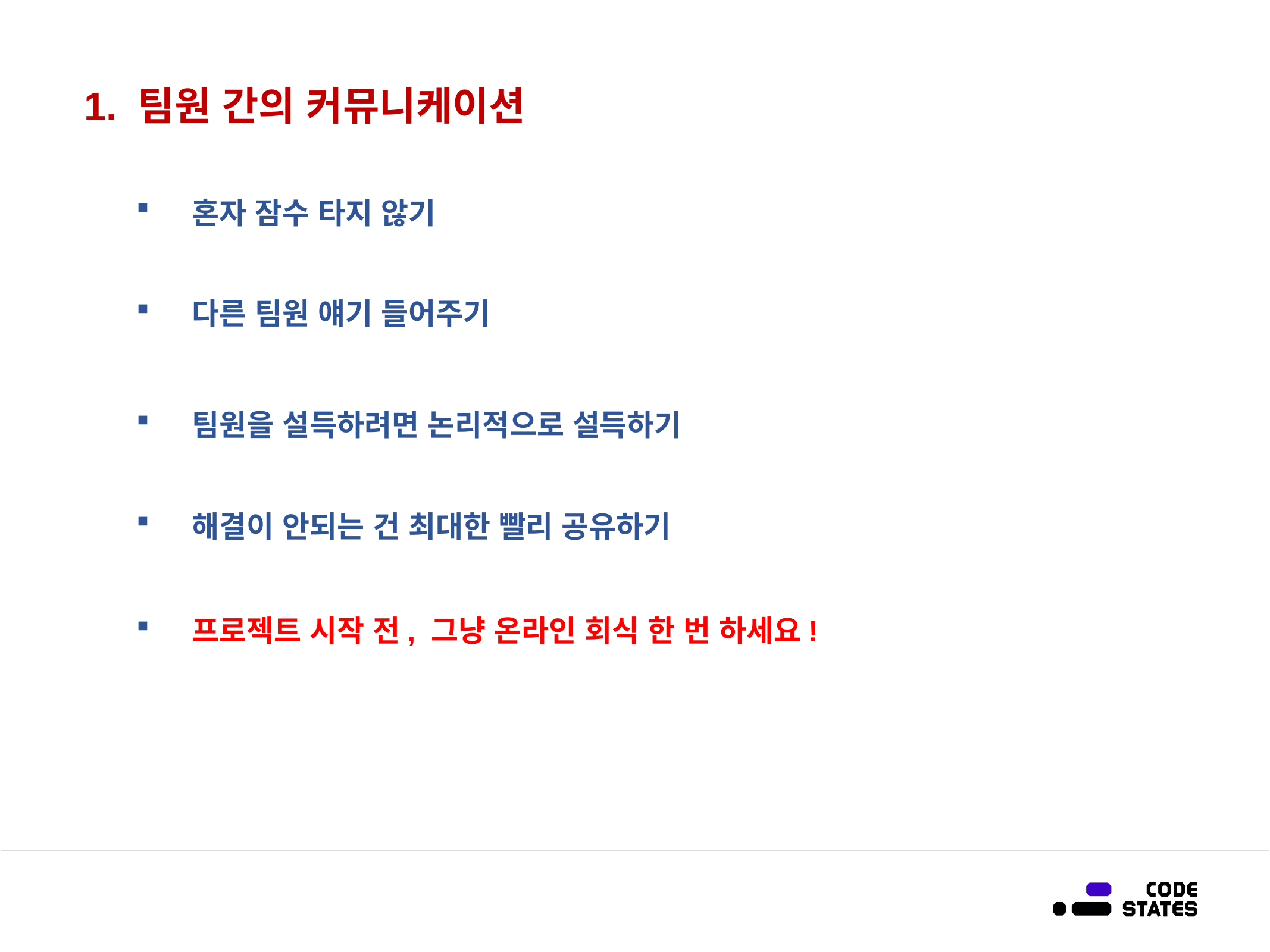

# 1. 팀원 간의 커뮤니케이션
혼자 잠수 타지 않기
다른 팀원 얘기 들어주기
팀원을 설득하려면 논리적으로 설득하기
해결이 안되는 건 최대한 빨리 공유하기
프로젝트 시작 전, 그냥 온라인 회식 한 번 하세요!